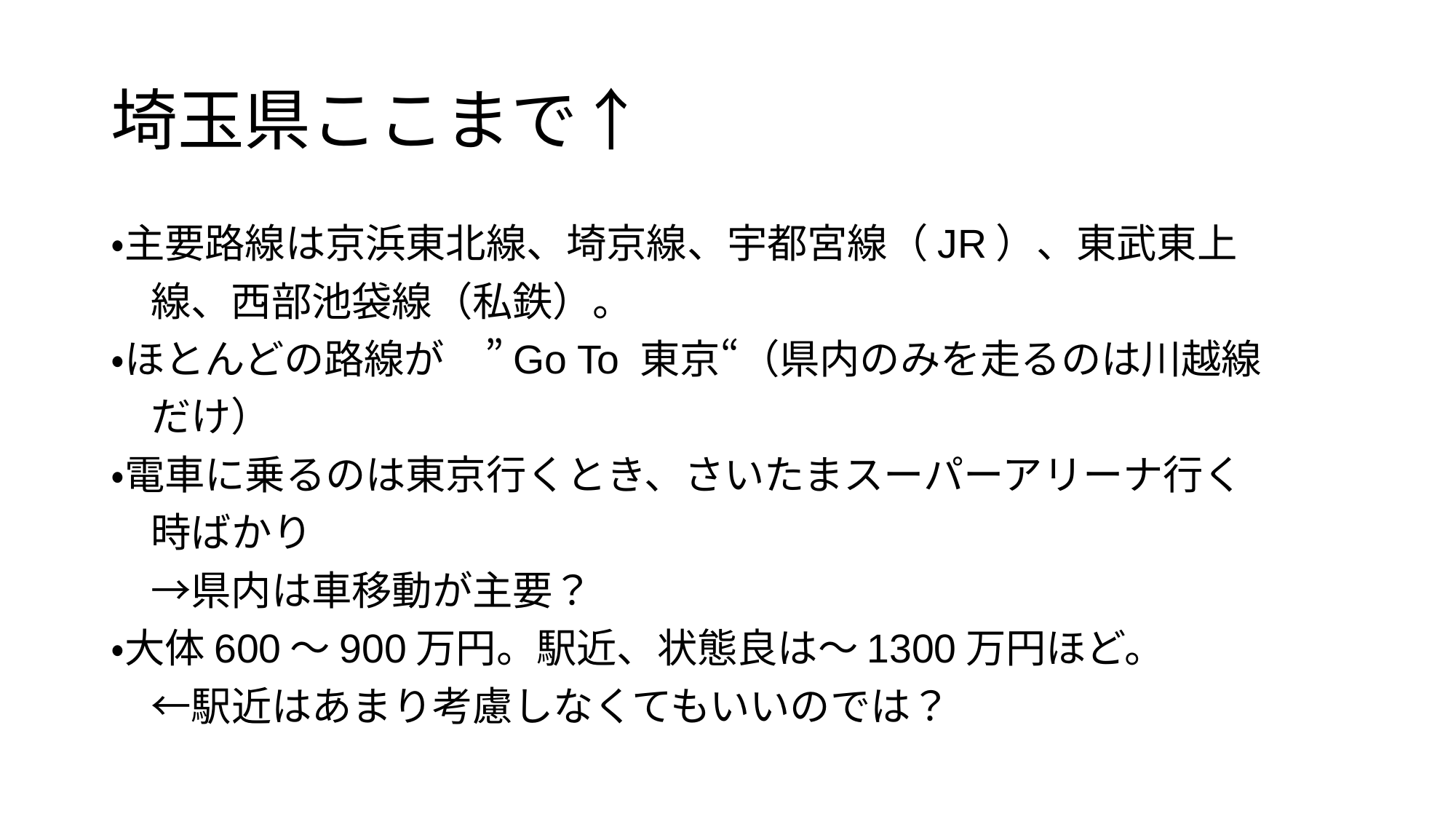

# 埼玉県ここまで↑
・主要路線は京浜東北線、埼京線、宇都宮線（JR）、東武東上
　線、西部池袋線（私鉄）。
・ほとんどの路線が　”Go To 東京“（県内のみを走るのは川越線
　だけ）
・電車に乗るのは東京行くとき、さいたまスーパーアリーナ行く
　時ばかり
　→県内は車移動が主要？
・大体600～900万円。駅近、状態良は～1300万円ほど。
　←駅近はあまり考慮しなくてもいいのでは？